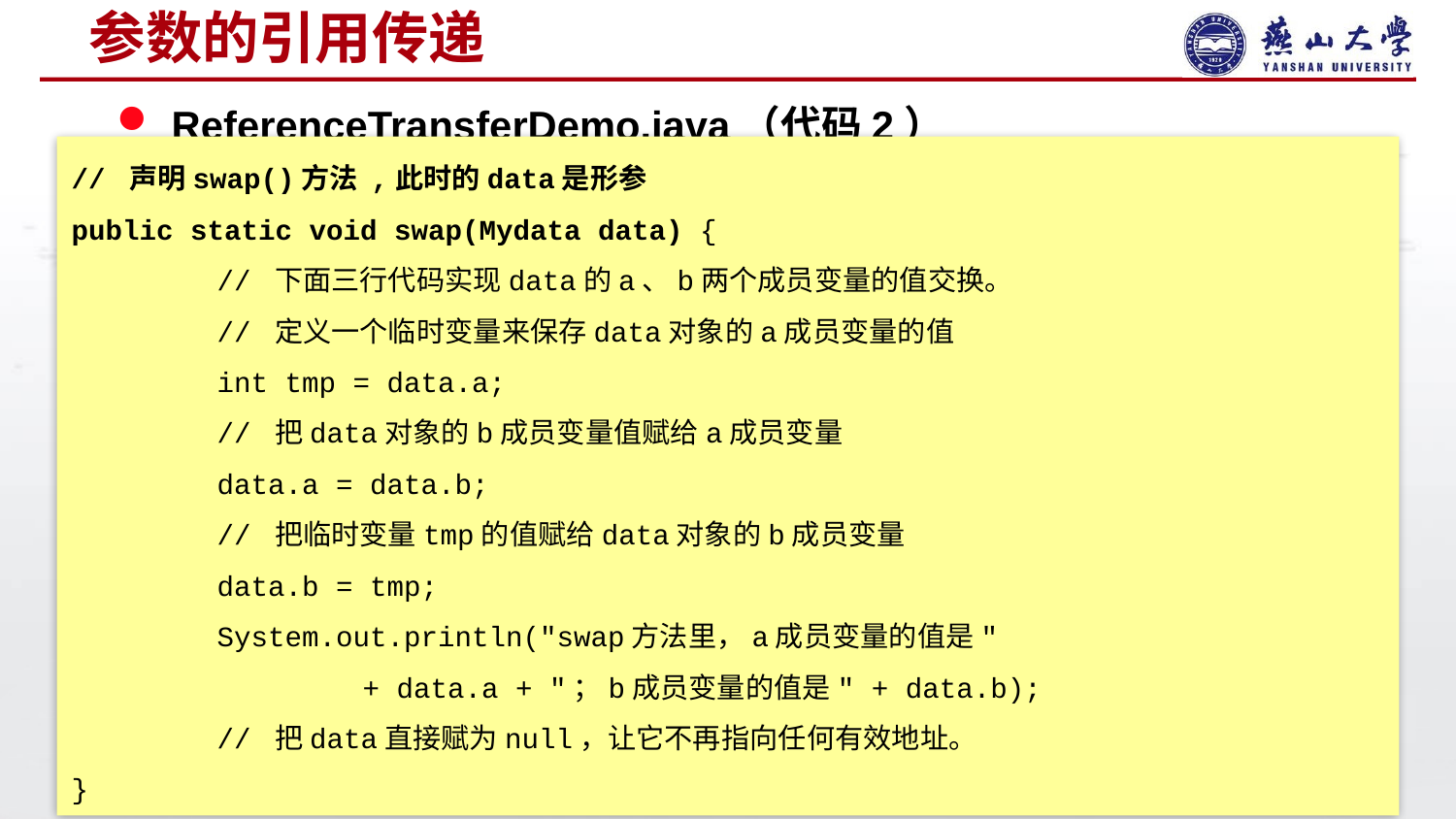

# 参数的引用传递
ReferenceTransferDemo.java（代码2）

// 声明swap()方法 ,此时的data是形参
public static void swap(Mydata data) {
	// 下面三行代码实现data的a、b两个成员变量的值交换。
	// 定义一个临时变量来保存data对象的a成员变量的值
	int tmp = data.a;
	// 把data对象的b成员变量值赋给a成员变量
	data.a = data.b;
	// 把临时变量tmp的值赋给data对象的b成员变量
	data.b = tmp;
	System.out.println("swap方法里，a成员变量的值是"
		+ data.a + "；b成员变量的值是" + data.b);
	// 把data直接赋为null，让它不再指向任何有效地址。
}